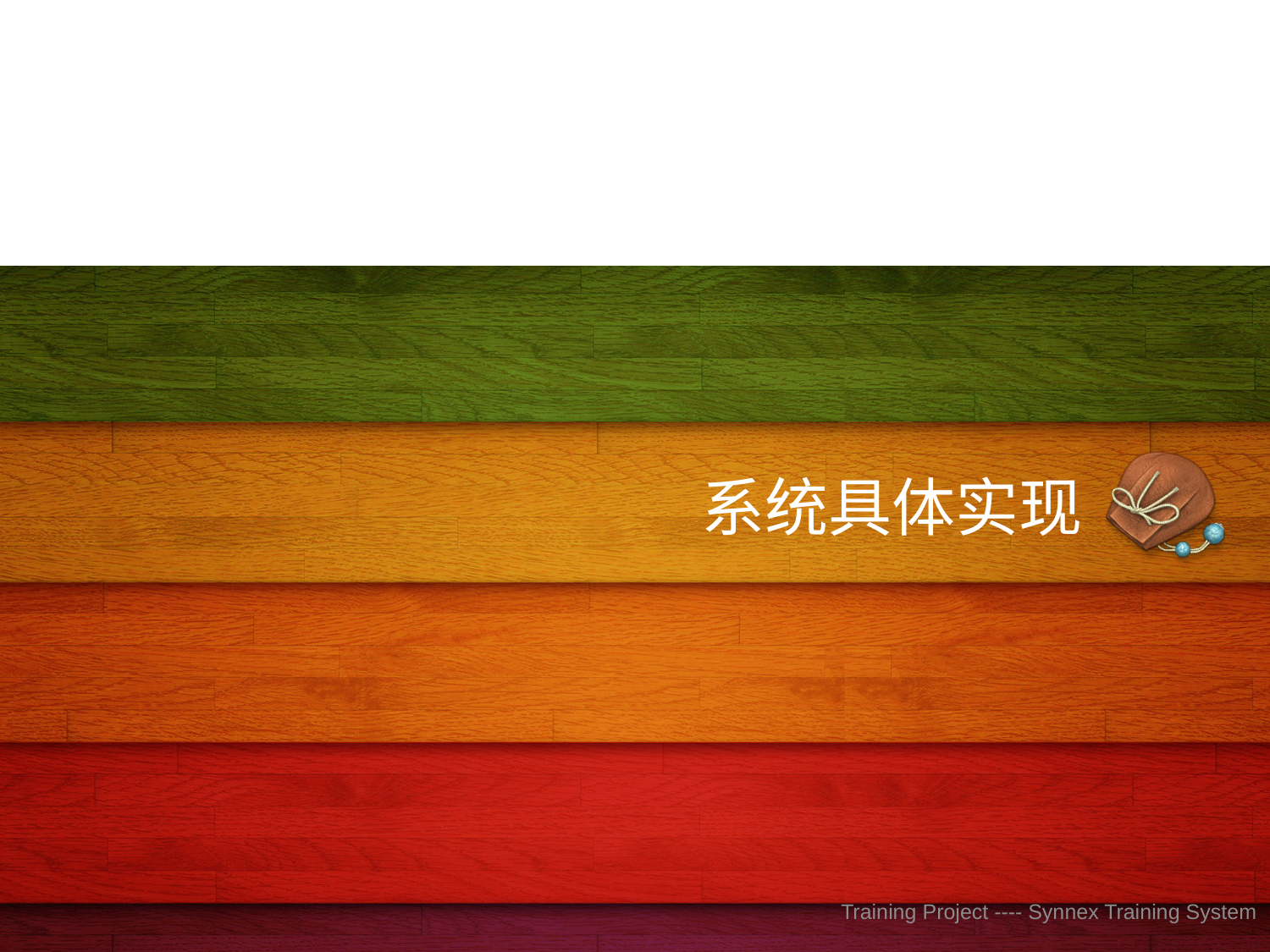

# 系统具体实现
Training Project ---- Synnex Training System